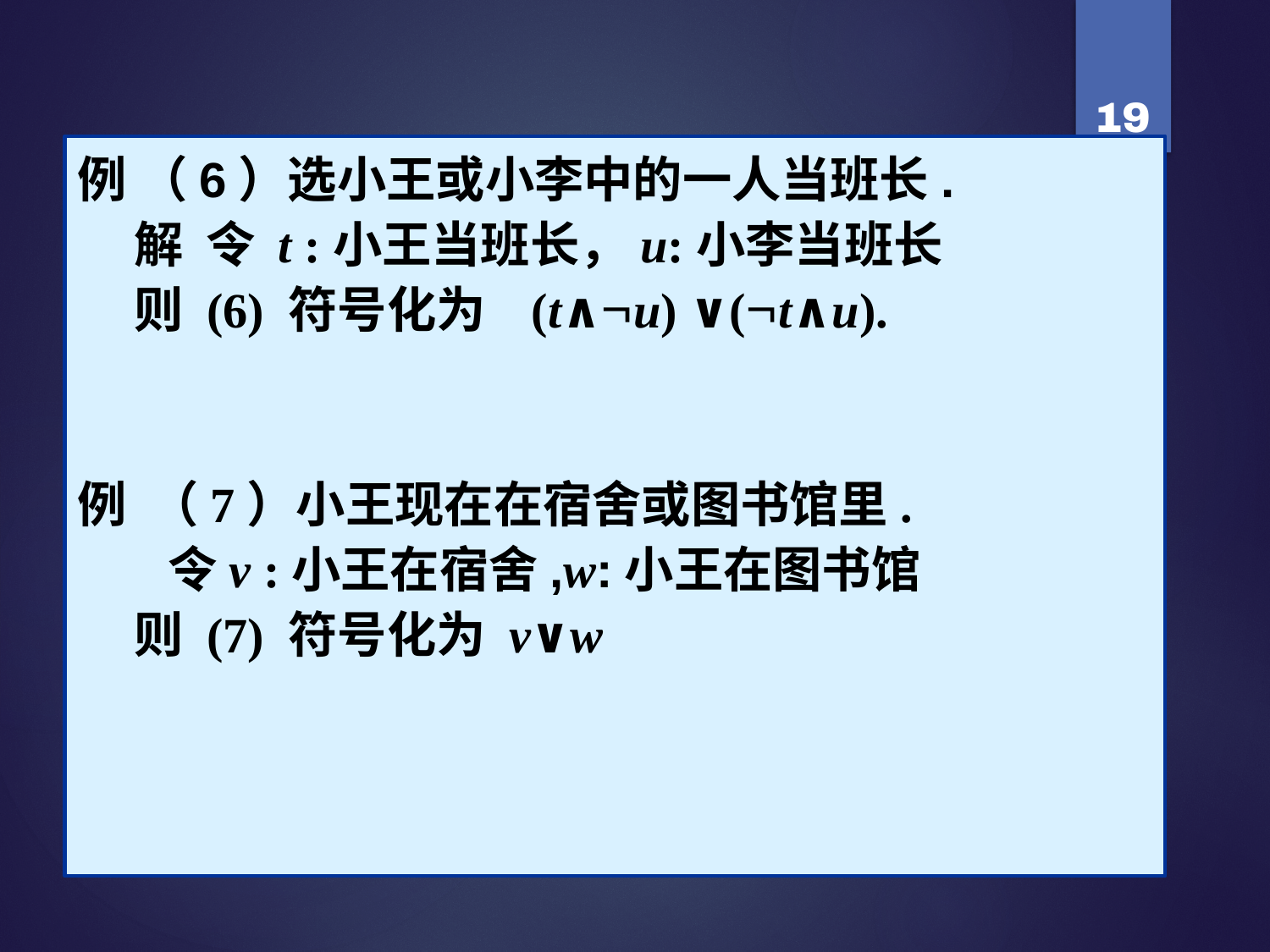

19
例 （6）选小王或小李中的一人当班长.
    解  令 t :小王当班长，u:小李当班长
    则 (6) 符号化为   (t∧¬u) ∨(¬t∧u).

例  （7）小王现在在宿舍或图书馆里.
       令v :小王在宿舍,w:小王在图书馆
    则 (7) 符号化为 v∨w